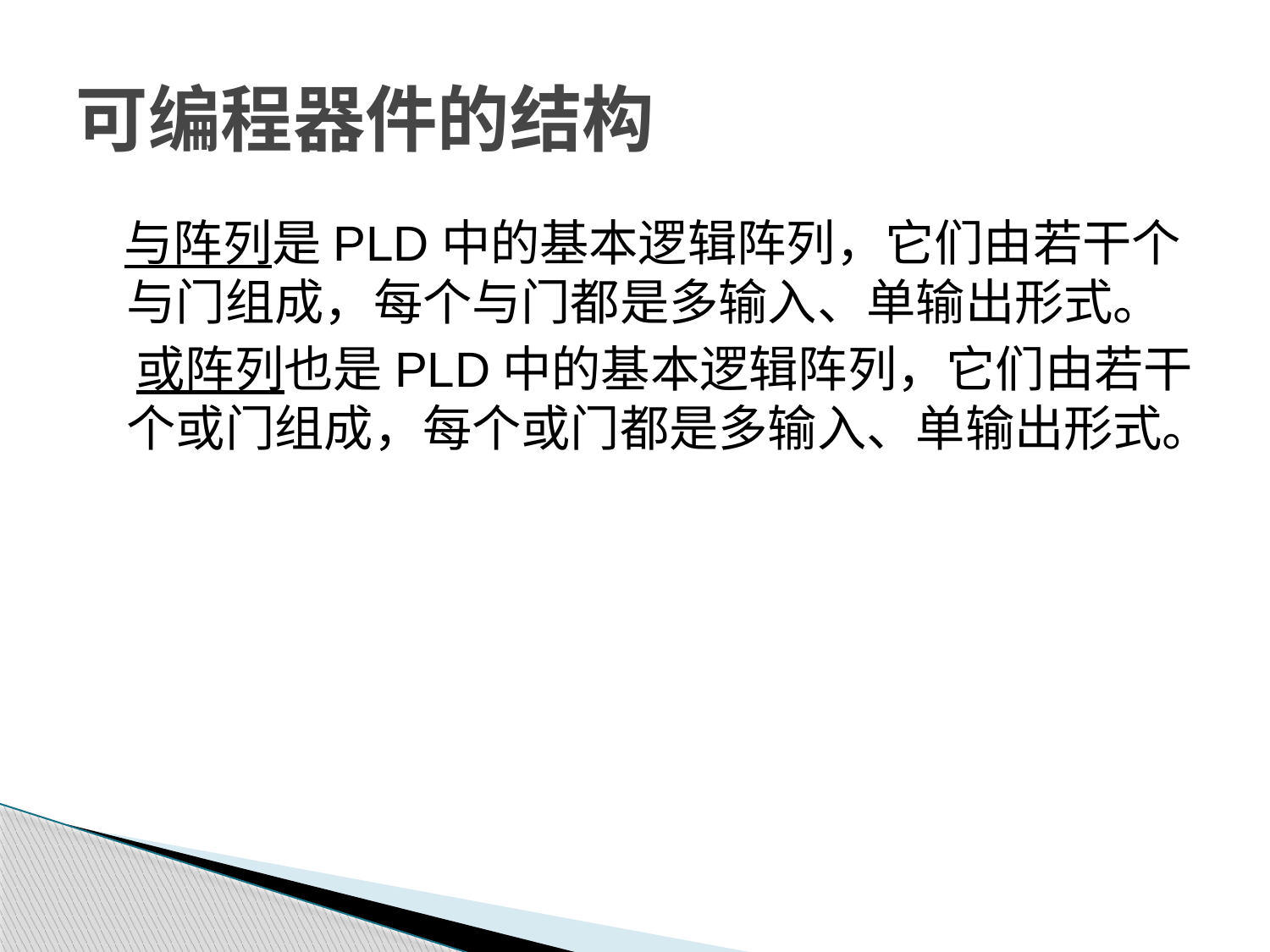

# 可编程器件的结构
  与阵列是PLD中的基本逻辑阵列，它们由若干个与门组成，每个与门都是多输入、单输出形式。
   或阵列也是PLD中的基本逻辑阵列，它们由若干个或门组成，每个或门都是多输入、单输出形式。